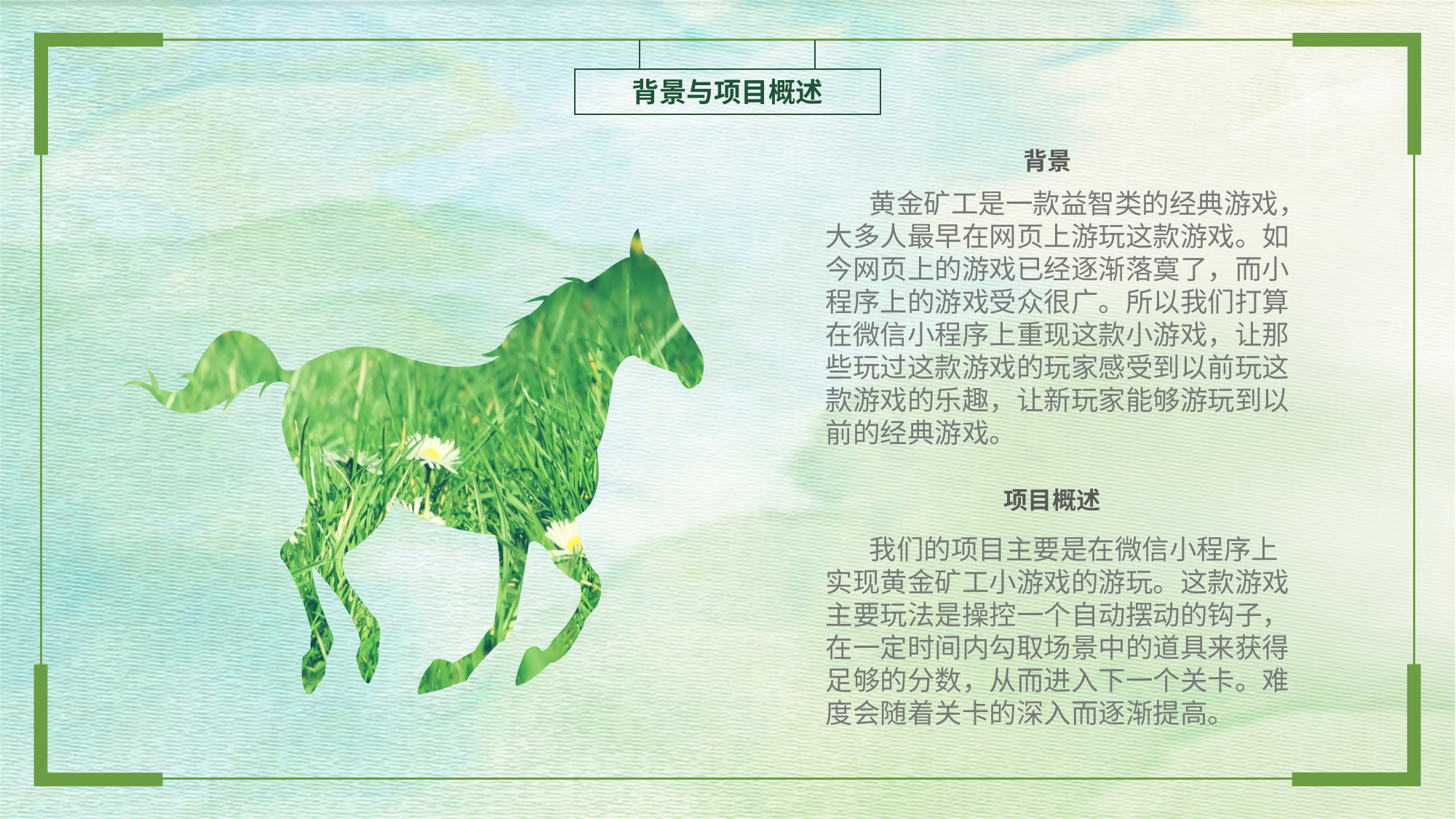

背景与项目概述
背景
      黄金矿工是一款益智类的经典游戏，大多人最早在网页上游玩这款游戏。如今网页上的游戏已经逐渐落寞了，而小程序上的游戏受众很广。所以我们打算在微信小程序上重现这款小游戏，让那些玩过这款游戏的玩家感受到以前玩这款游戏的乐趣，让新玩家能够游玩到以前的经典游戏。

项目概述
      我们的项目主要是在微信小程序上实现黄金矿工小游戏的游玩。这款游戏主要玩法是操控一个自动摆动的钩子，在一定时间内勾取场景中的道具来获得足够的分数，从而进入下一个关卡。难度会随着关卡的深入而逐渐提高。